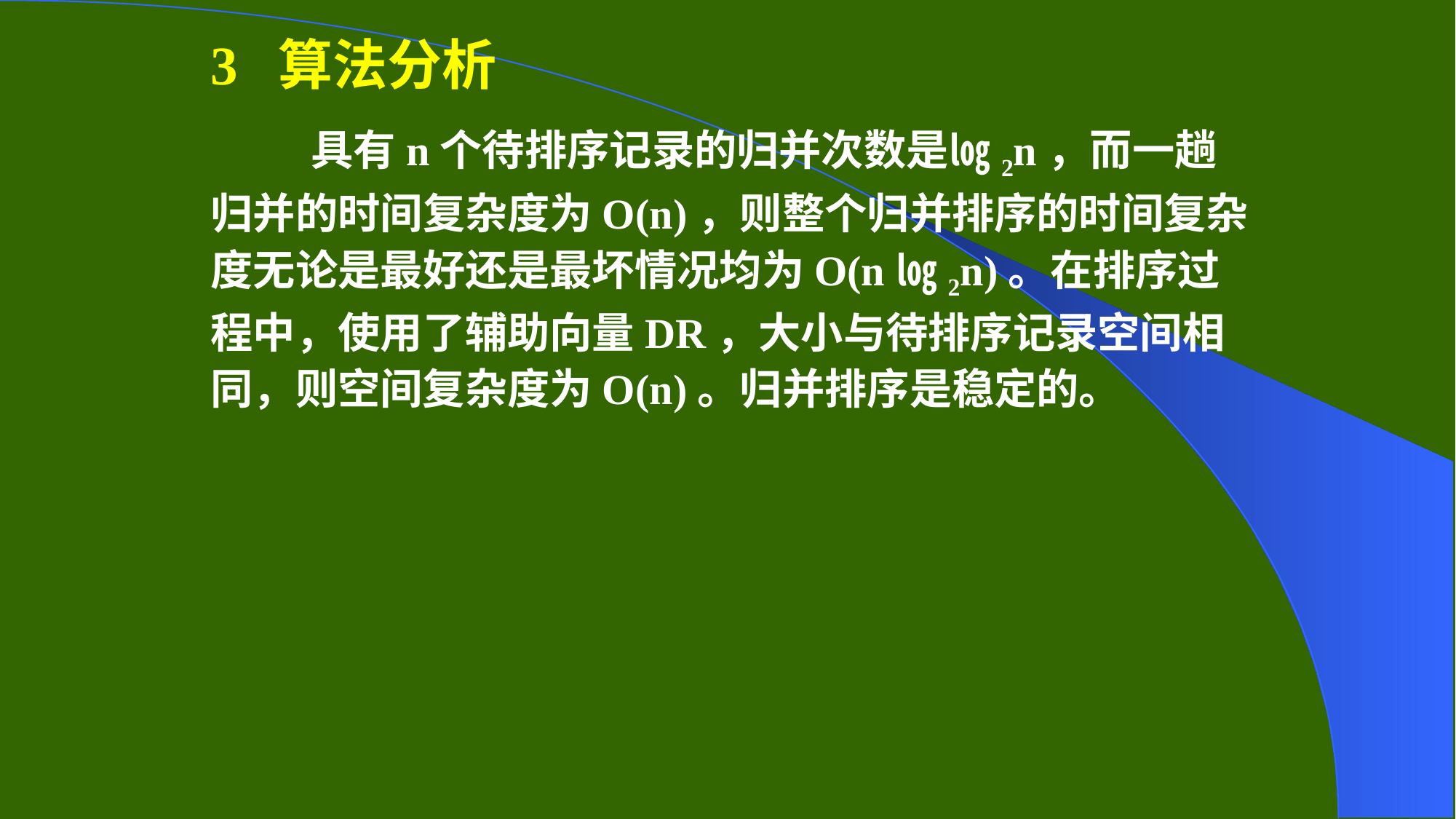

3  算法分析
        具有n个待排序记录的归并次数是㏒2n，而一趟归并的时间复杂度为O(n)，则整个归并排序的时间复杂度无论是最好还是最坏情况均为O(n㏒2n)。在排序过程中，使用了辅助向量DR，大小与待排序记录空间相同，则空间复杂度为O(n)。归并排序是稳定的。